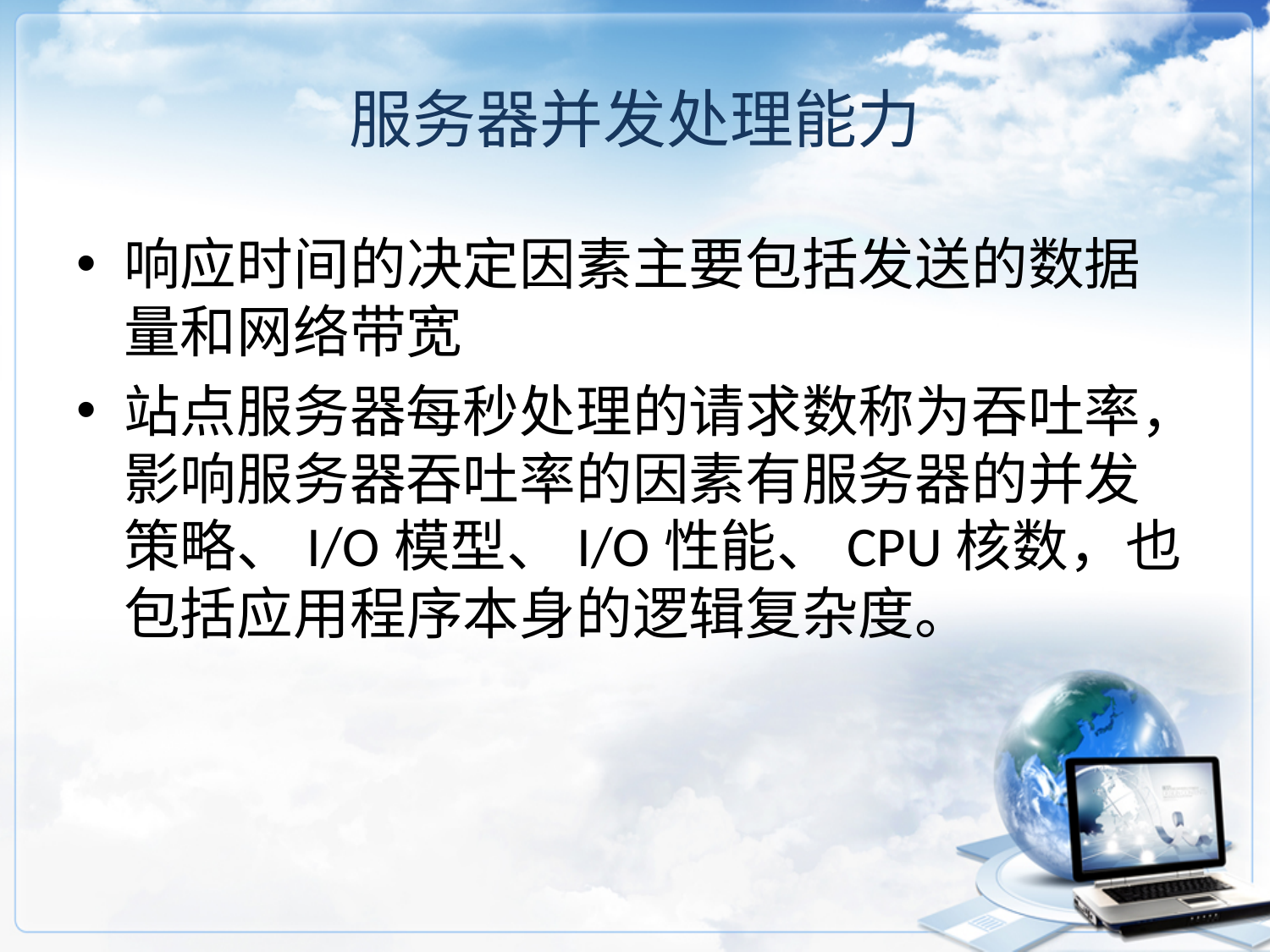

# 服务器并发处理能力
响应时间的决定因素主要包括发送的数据量和网络带宽
站点服务器每秒处理的请求数称为吞吐率，影响服务器吞吐率的因素有服务器的并发策略、I/O模型、I/O性能、CPU核数，也包括应用程序本身的逻辑复杂度。